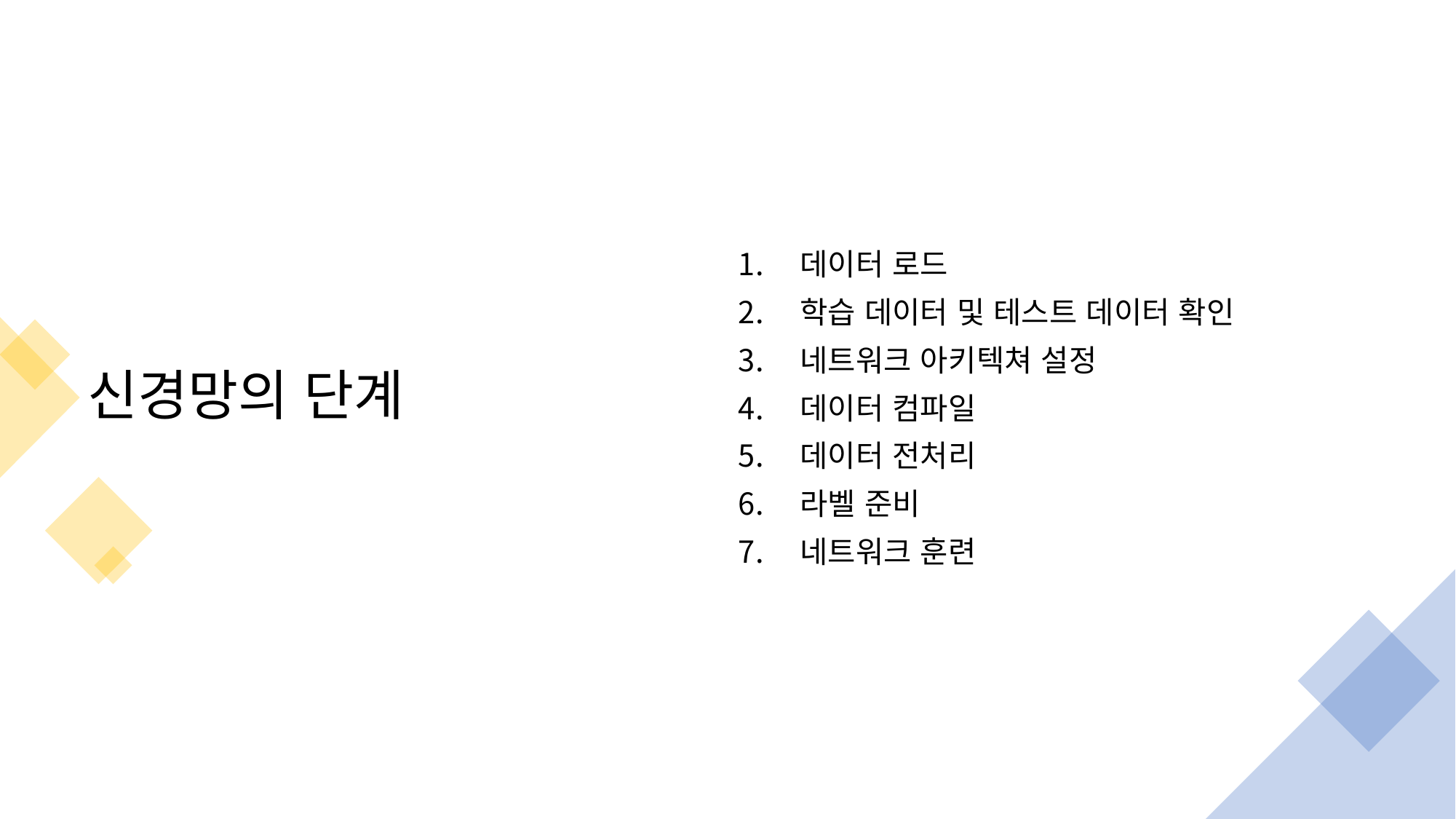

# 신경망의 단계
데이터 로드
학습 데이터 및 테스트 데이터 확인
네트워크 아키텍쳐 설정
데이터 컴파일
데이터 전처리
라벨 준비
네트워크 훈련